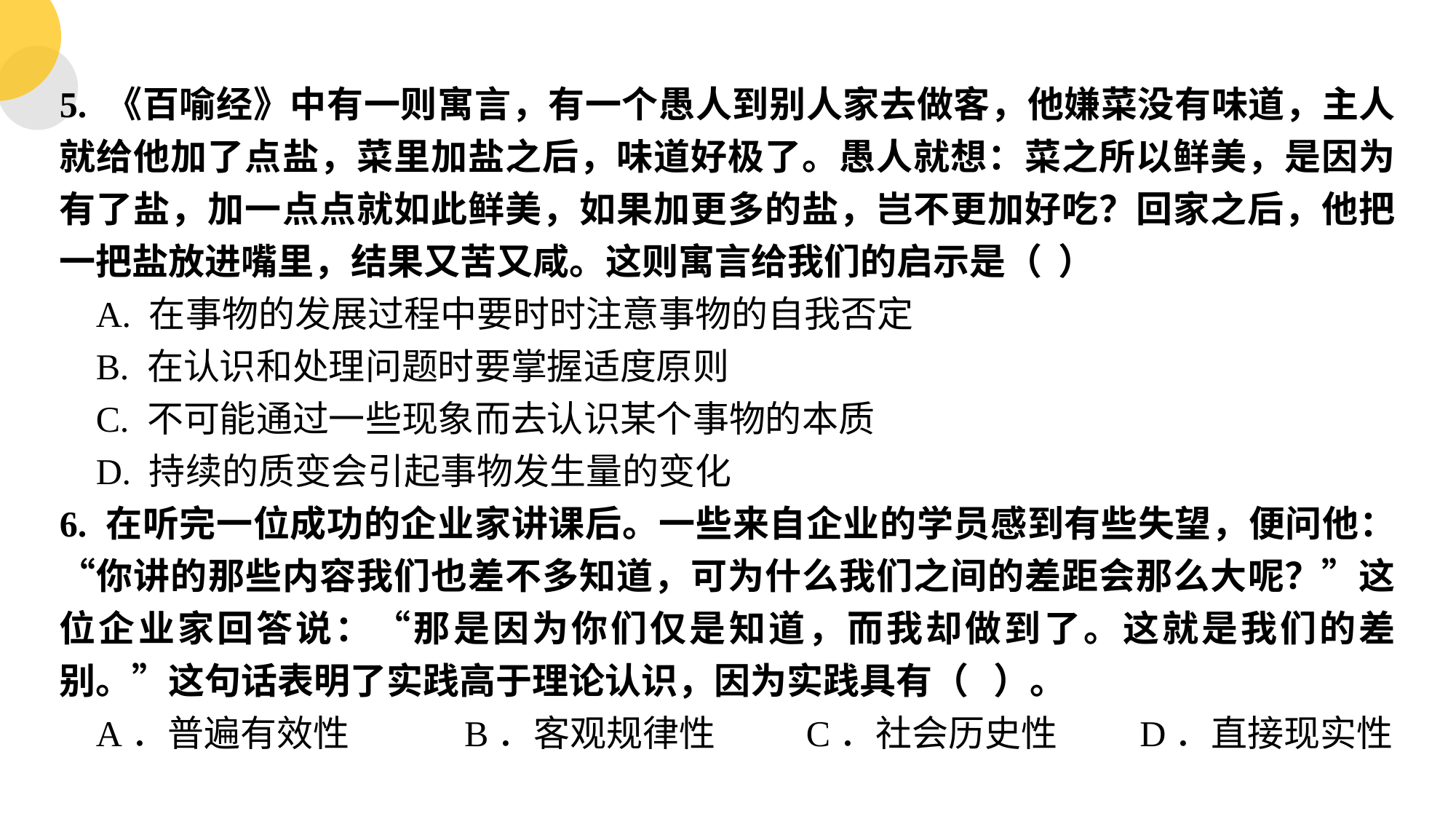

5. 《百喻经》中有一则寓言，有一个愚人到别人家去做客，他嫌菜没有味道，主人就给他加了点盐，菜里加盐之后，味道好极了。愚人就想：菜之所以鲜美，是因为有了盐，加一点点就如此鲜美，如果加更多的盐，岂不更加好吃？回家之后，他把一把盐放进嘴里，结果又苦又咸。这则寓言给我们的启示是（  ）
    A. 在事物的发展过程中要时时注意事物的自我否定
    B. 在认识和处理问题时要掌握适度原则
    C. 不可能通过一些现象而去认识某个事物的本质
    D. 持续的质变会引起事物发生量的变化
6. 在听完一位成功的企业家讲课后。一些来自企业的学员感到有些失望，便问他：“你讲的那些内容我们也差不多知道，可为什么我们之间的差距会那么大呢？”这位企业家回答说：“那是因为你们仅是知道，而我却做到了。这就是我们的差别。”这句话表明了实践高于理论认识，因为实践具有（   ）。
    A．普遍有效性             B．客观规律性          C．社会历史性         D．直接现实性